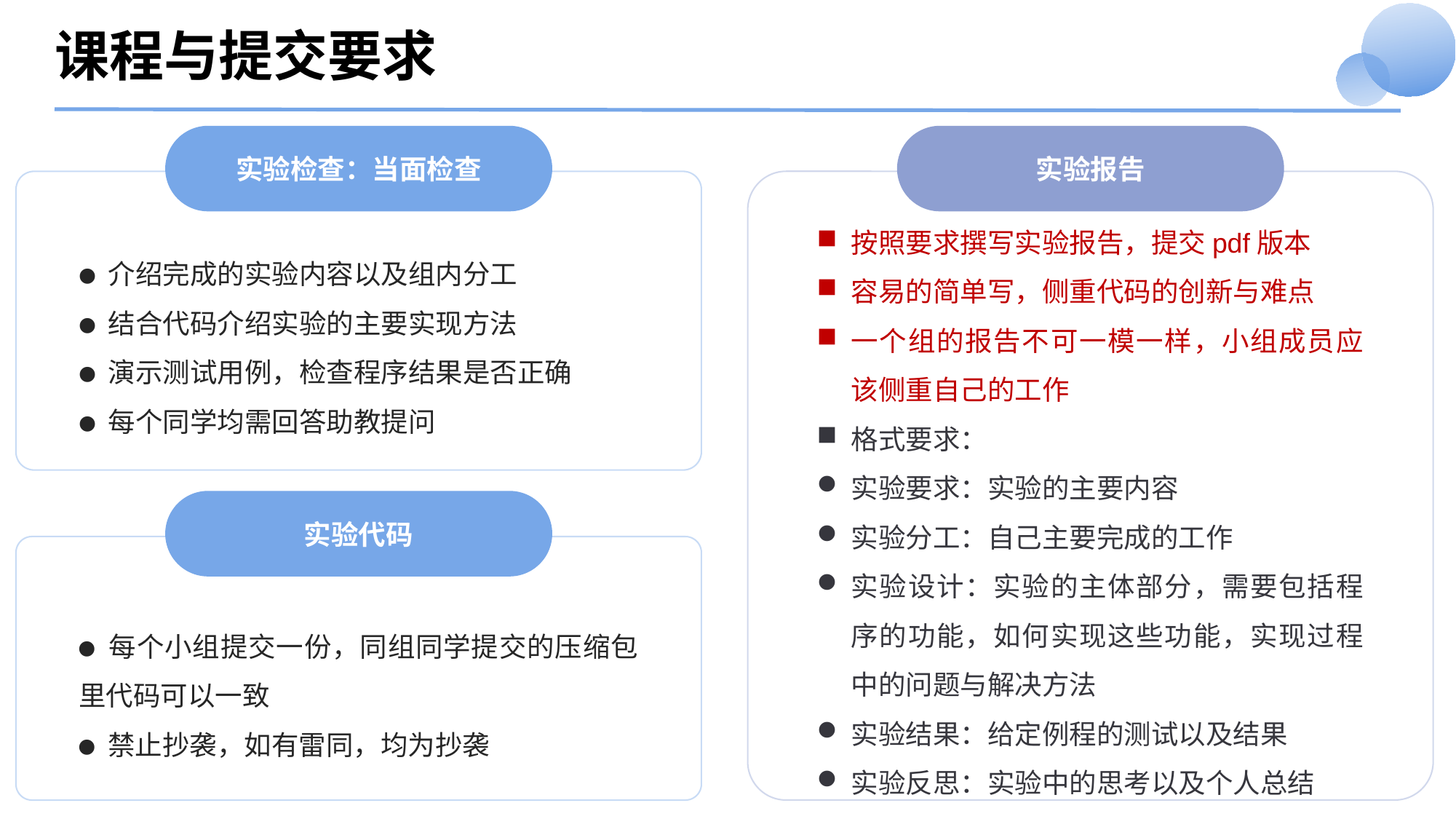

课程与提交要求
实验检查：当面检查
实验报告
⚫ 介绍完成的实验内容以及组内分工
⚫ 结合代码介绍实验的主要实现方法
⚫ 演示测试用例，检查程序结果是否正确
⚫ 每个同学均需回答助教提问
按照要求撰写实验报告，提交pdf版本
容易的简单写，侧重代码的创新与难点
一个组的报告不可一模一样，小组成员应该侧重自己的工作
格式要求：
实验要求：实验的主要内容
实验分工：自己主要完成的工作
实验设计：实验的主体部分，需要包括程序的功能，如何实现这些功能，实现过程中的问题与解决方法
实验结果：给定例程的测试以及结果
实验反思：实验中的思考以及个人总结
实验代码
⚫ 每个小组提交一份，同组同学提交的压缩包里代码可以一致
⚫ 禁止抄袭，如有雷同，均为抄袭